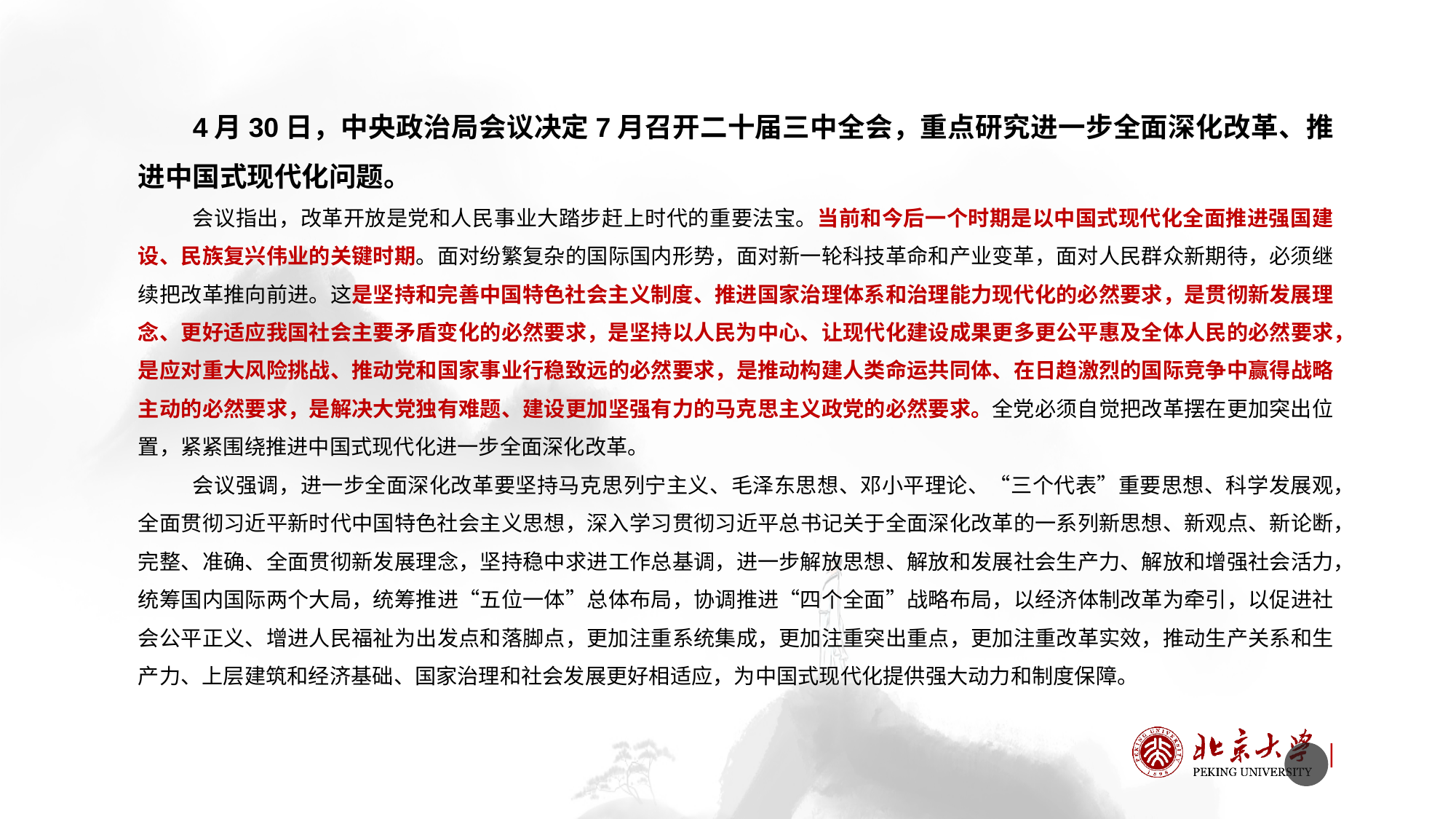

4月30日，中央政治局会议决定7月召开二十届三中全会，重点研究进一步全面深化改革、推进中国式现代化问题。
会议指出，改革开放是党和人民事业大踏步赶上时代的重要法宝。当前和今后一个时期是以中国式现代化全面推进强国建设、民族复兴伟业的关键时期。面对纷繁复杂的国际国内形势，面对新一轮科技革命和产业变革，面对人民群众新期待，必须继续把改革推向前进。这是坚持和完善中国特色社会主义制度、推进国家治理体系和治理能力现代化的必然要求，是贯彻新发展理念、更好适应我国社会主要矛盾变化的必然要求，是坚持以人民为中心、让现代化建设成果更多更公平惠及全体人民的必然要求，是应对重大风险挑战、推动党和国家事业行稳致远的必然要求，是推动构建人类命运共同体、在日趋激烈的国际竞争中赢得战略主动的必然要求，是解决大党独有难题、建设更加坚强有力的马克思主义政党的必然要求。全党必须自觉把改革摆在更加突出位置，紧紧围绕推进中国式现代化进一步全面深化改革。
会议强调，进一步全面深化改革要坚持马克思列宁主义、毛泽东思想、邓小平理论、“三个代表”重要思想、科学发展观，全面贯彻习近平新时代中国特色社会主义思想，深入学习贯彻习近平总书记关于全面深化改革的一系列新思想、新观点、新论断，完整、准确、全面贯彻新发展理念，坚持稳中求进工作总基调，进一步解放思想、解放和发展社会生产力、解放和增强社会活力，统筹国内国际两个大局，统筹推进“五位一体”总体布局，协调推进“四个全面”战略布局，以经济体制改革为牵引，以促进社会公平正义、增进人民福祉为出发点和落脚点，更加注重系统集成，更加注重突出重点，更加注重改革实效，推动生产关系和生产力、上层建筑和经济基础、国家治理和社会发展更好相适应，为中国式现代化提供强大动力和制度保障。
27